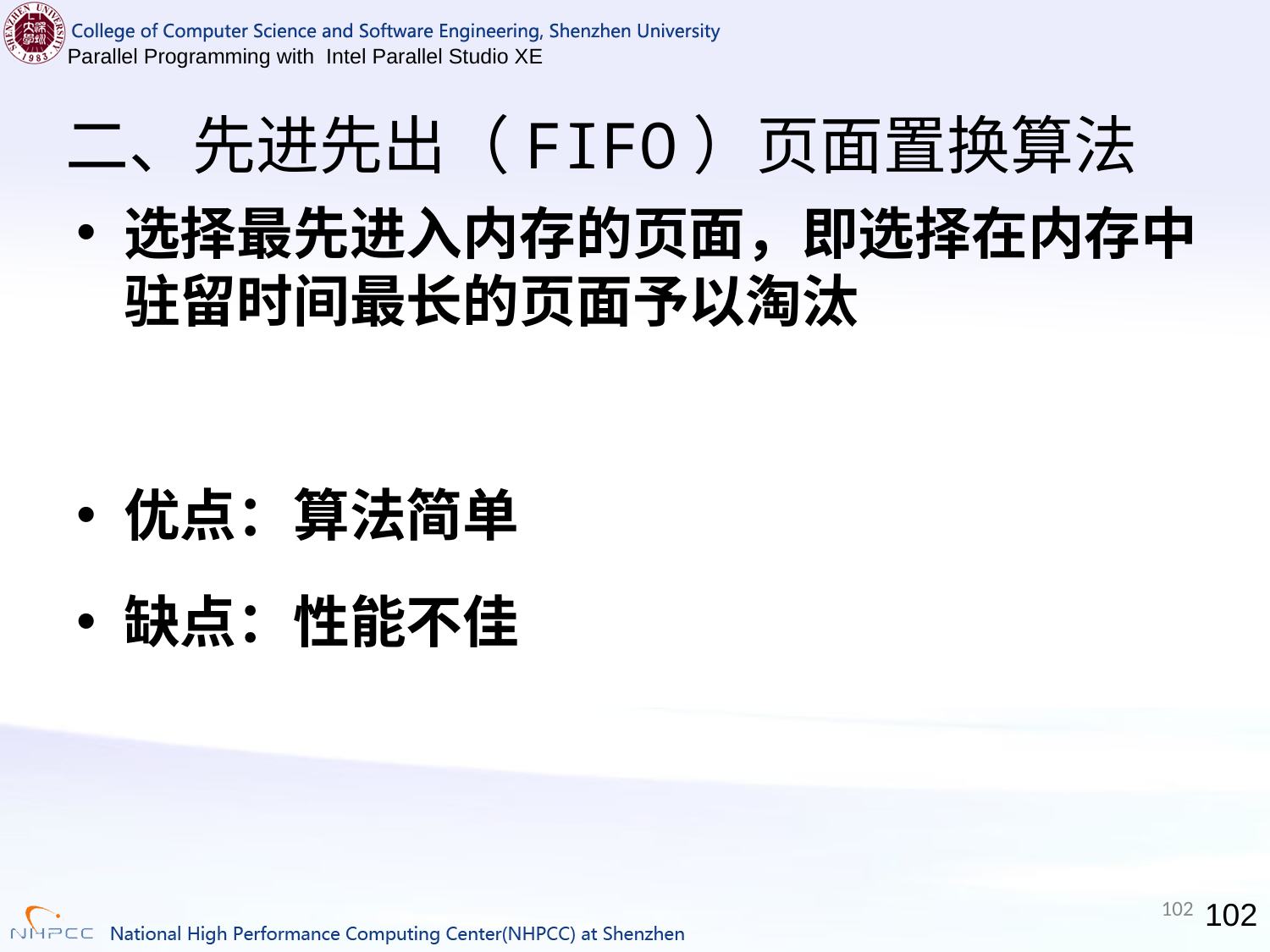

# 二、先进先出（FIFO）页面置换算法
选择最先进入内存的页面，即选择在内存中驻留时间最长的页面予以淘汰

优点：算法简单
缺点：性能不佳
102
102